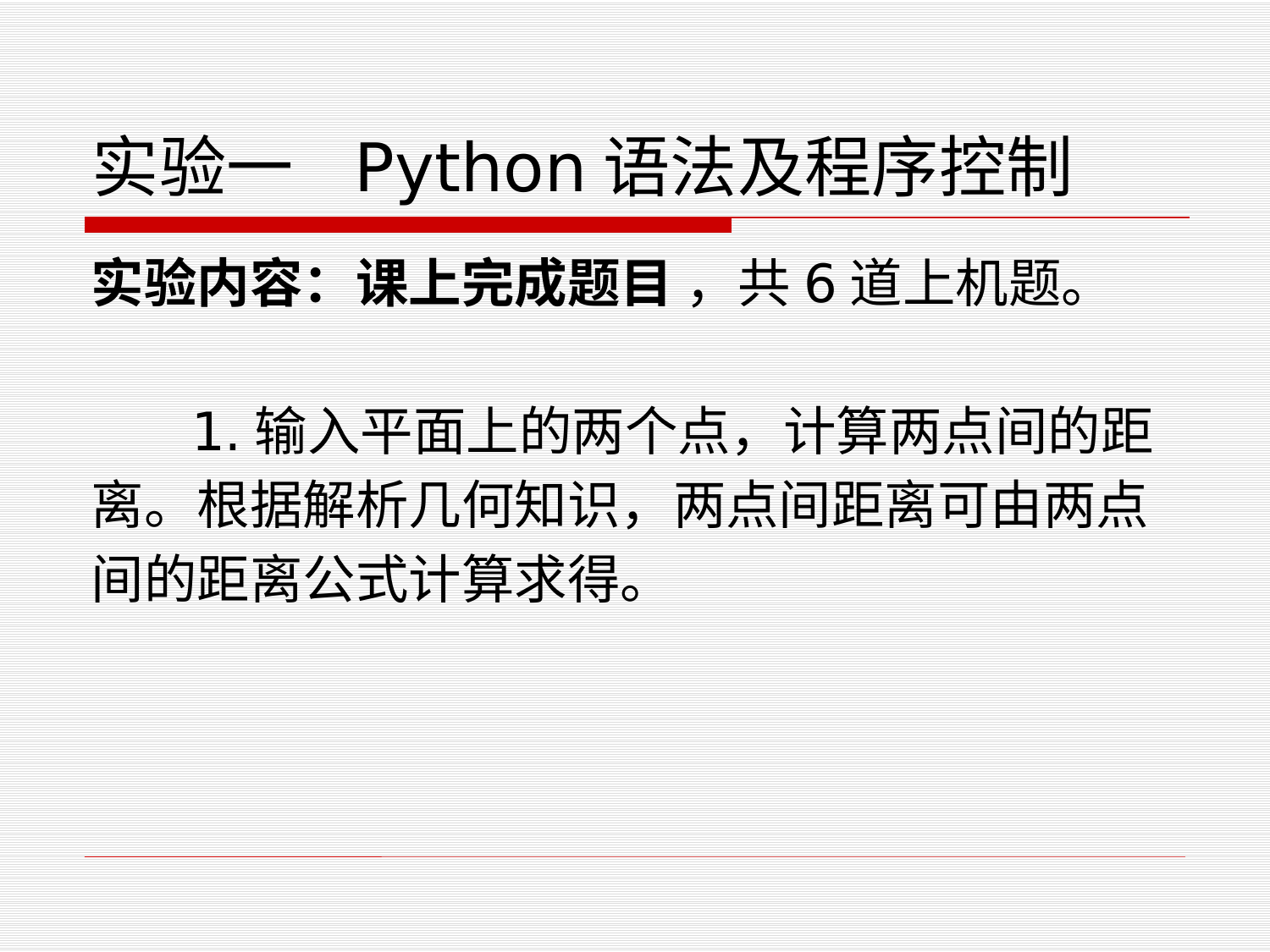

# 实验一   Python语法及程序控制
实验内容：课上完成题目 ，共6道上机题。

      1.输入平面上的两个点，计算两点间的距
离。根据解析几何知识，两点间距离可由两点
间的距离公式计算求得。